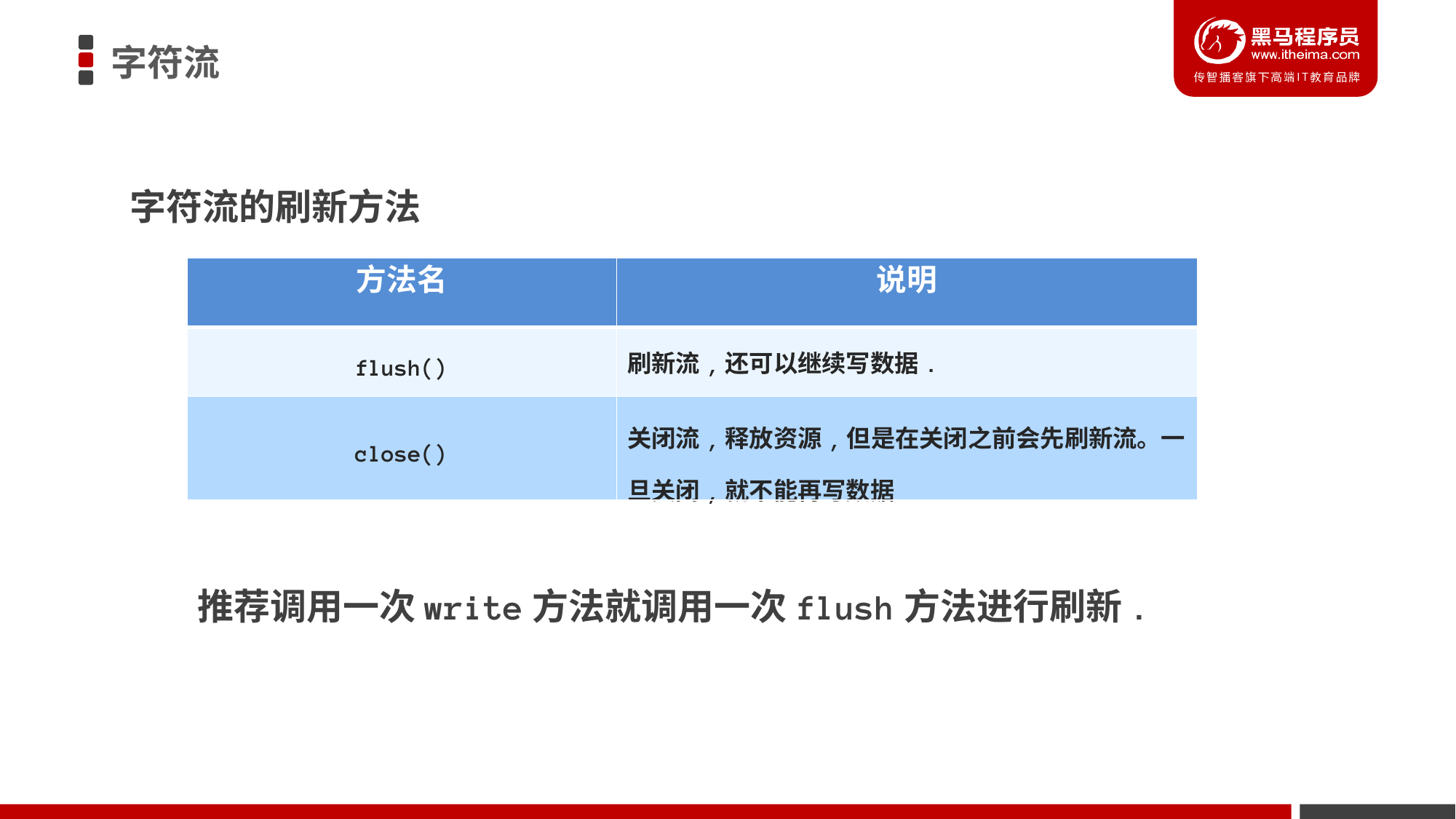

字符流
字符流的刷新方法
| 方法名 | 说明 |
| --- | --- |
| flush() | 刷新流,还可以继续写数据. |
| close() | 关闭流,释放资源,但是在关闭之前会先刷新流。一旦关闭,就不能再写数据 |
推荐调用一次write方法就调用一次flush方法进行刷新.